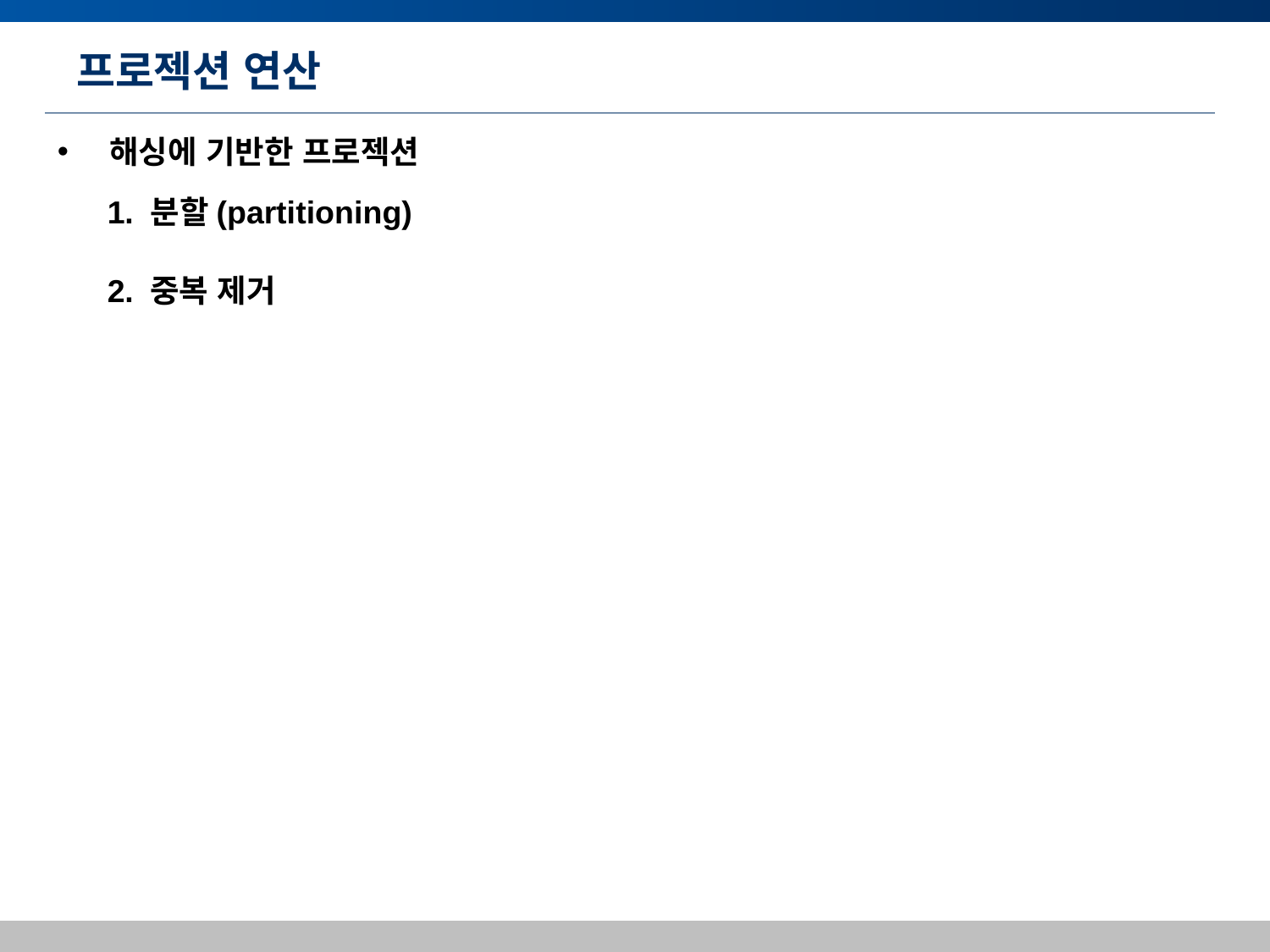

# 프로젝션 연산
  해싱에 기반한 프로젝션
1. 분할(partitioning)
2. 중복 제거